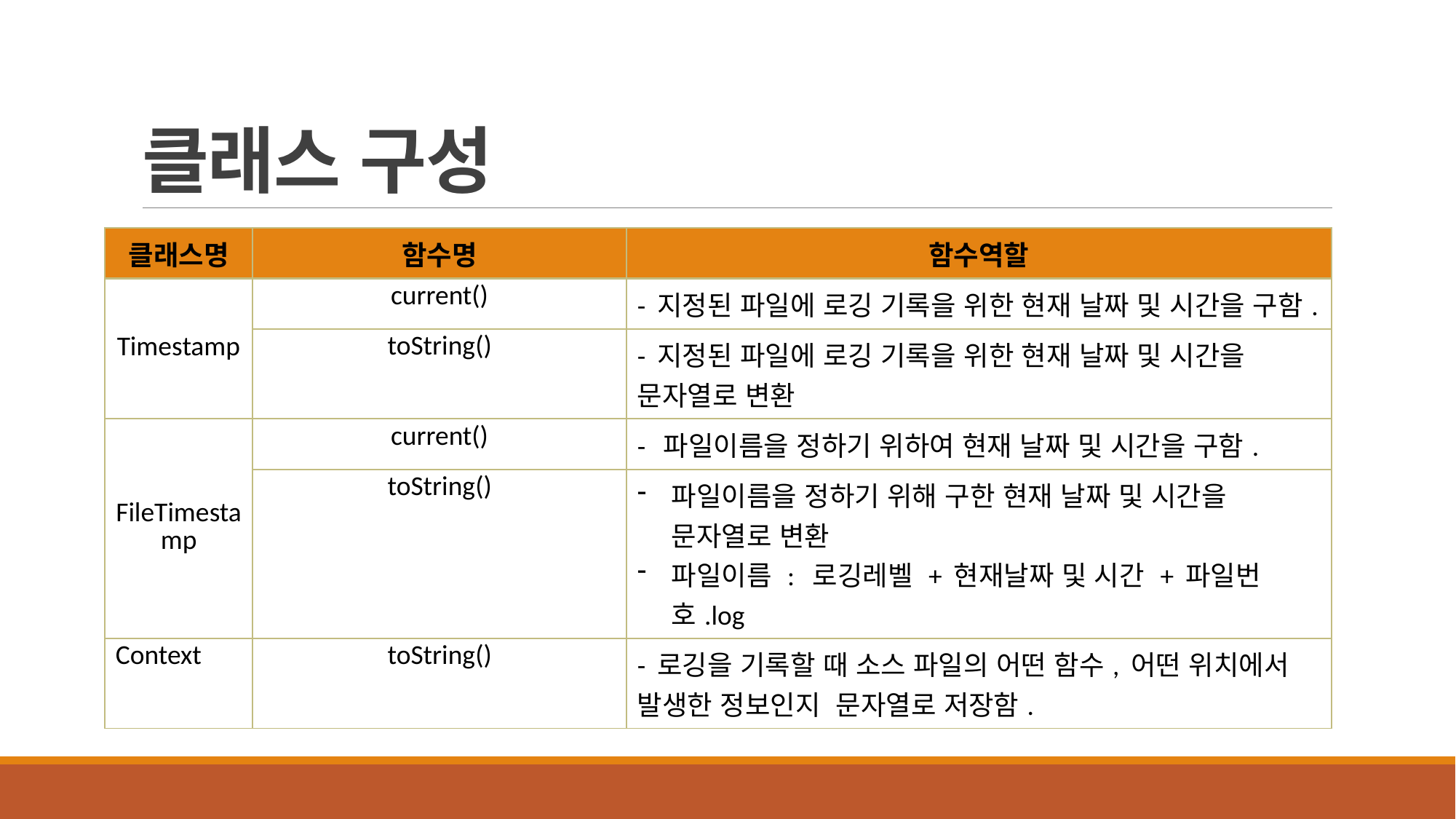

# 클래스 구성
| 클래스명 | 함수명 | 함수역할 |
| --- | --- | --- |
| Timestamp | current() | - 지정된 파일에 로깅 기록을 위한 현재 날짜 및 시간을 구함. |
|  | toString() | - 지정된 파일에 로깅 기록을 위한 현재 날짜 및 시간을 문자열로 변환 |
| FileTimestamp | current() | - 파일이름을 정하기 위하여 현재 날짜 및 시간을 구함. |
|  | toString() | 파일이름을 정하기 위해 구한 현재 날짜 및 시간을 문자열로 변환 파일이름 : 로깅레벨 + 현재날짜 및 시간 + 파일번호.log |
| Context | toString() | - 로깅을 기록할 때 소스 파일의 어떤 함수, 어떤 위치에서 발생한 정보인지 문자열로 저장함. |